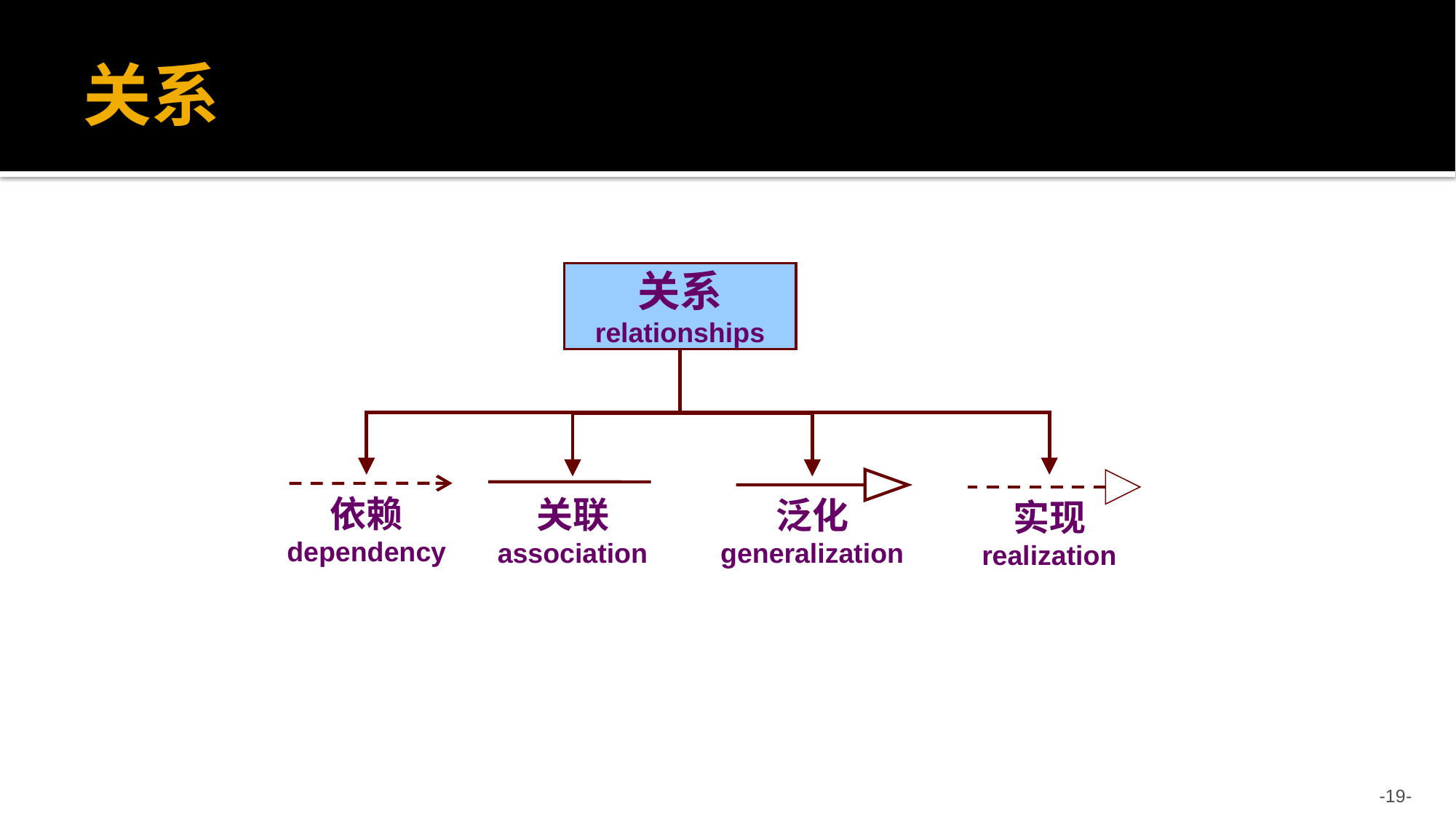

# 关系
关系
relationships

依赖
dependency

实现
realization

关联
association

泛化
generalization

-19-